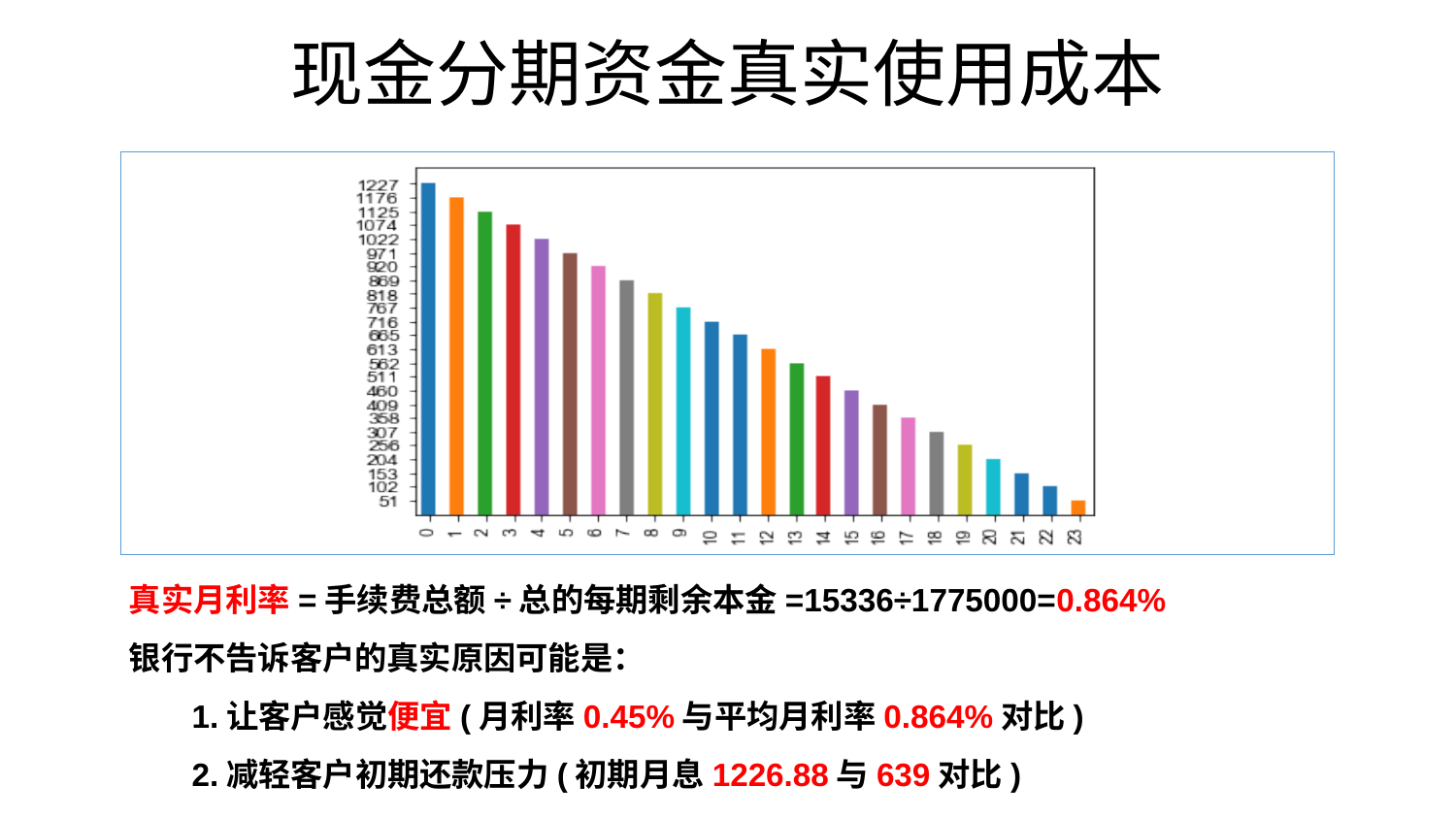

现金分期资金真实使用成本

### Chart

| Category |
|---|
真实月利率=手续费总额÷总的每期剩余本金=15336÷1775000=0.864%
银行不告诉客户的真实原因可能是：
       1.让客户感觉便宜(月利率0.45%与平均月利率0.864%对比)
       2.减轻客户初期还款压力(初期月息1226.88与639对比)